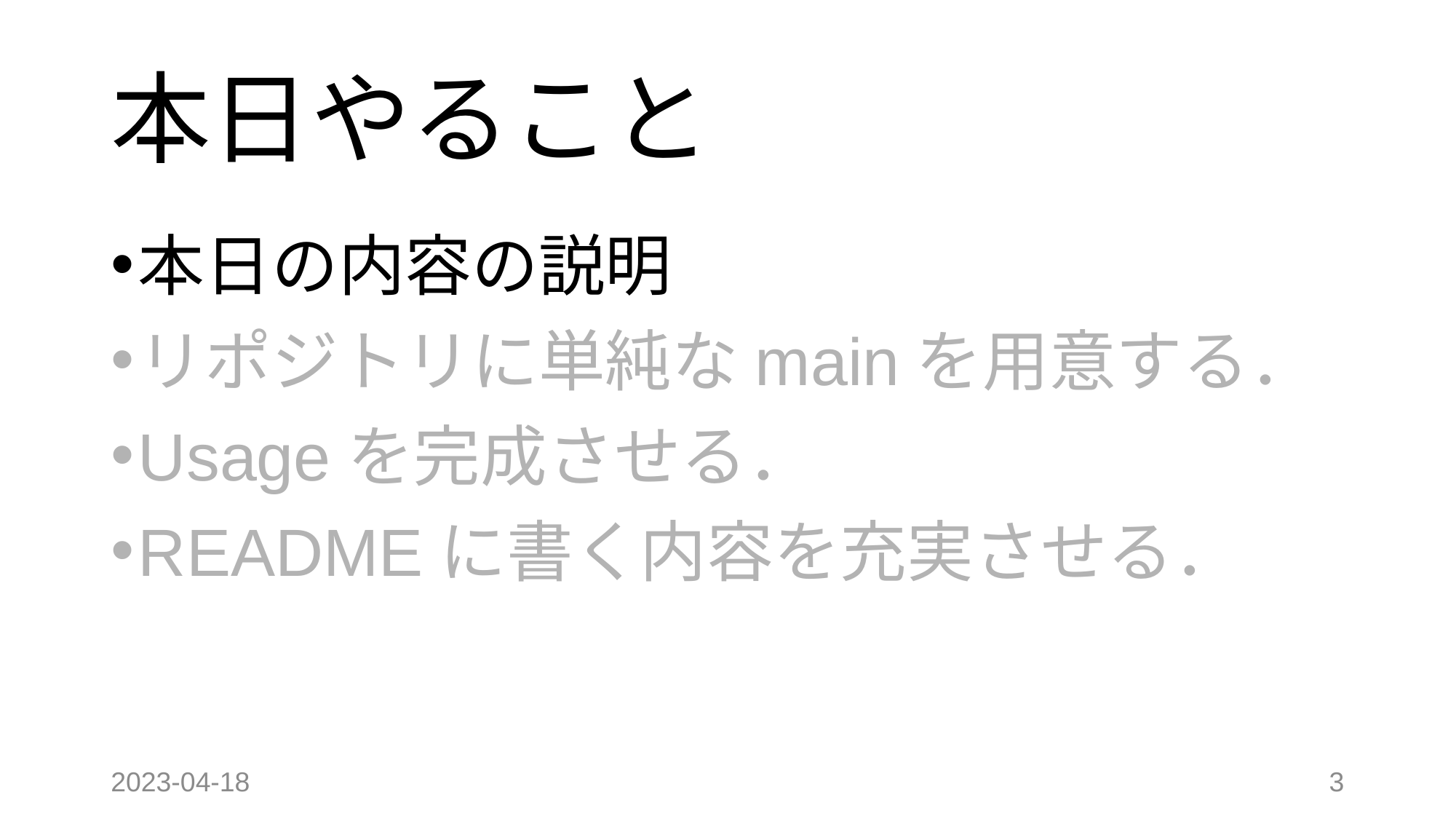

# 本日やること
本日の内容の説明
リポジトリに単純なmainを用意する．
Usageを完成させる．
READMEに書く内容を充実させる．

2023-04-18
3